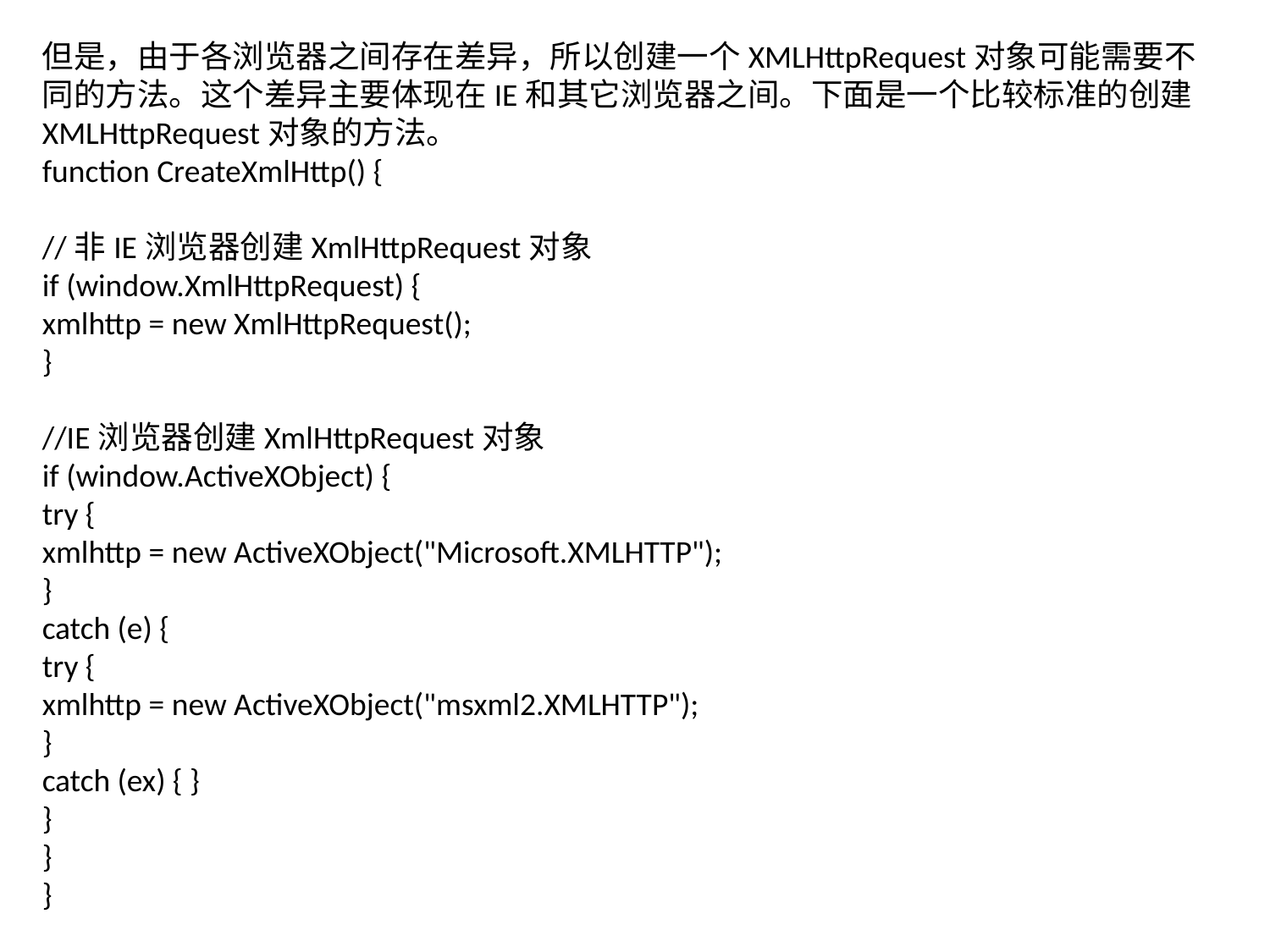

但是，由于各浏览器之间存在差异，所以创建一个XMLHttpRequest对象可能需要不同的方法。这个差异主要体现在IE和其它浏览器之间。下面是一个比较标准的创建XMLHttpRequest对象的方法。
function CreateXmlHttp() {
//非IE浏览器创建XmlHttpRequest对象
if (window.XmlHttpRequest) {
xmlhttp = new XmlHttpRequest();
}
//IE浏览器创建XmlHttpRequest对象
if (window.ActiveXObject) {
try {
xmlhttp = new ActiveXObject("Microsoft.XMLHTTP");
}
catch (e) {
try {
xmlhttp = new ActiveXObject("msxml2.XMLHTTP");
}
catch (ex) { }
}
}
}